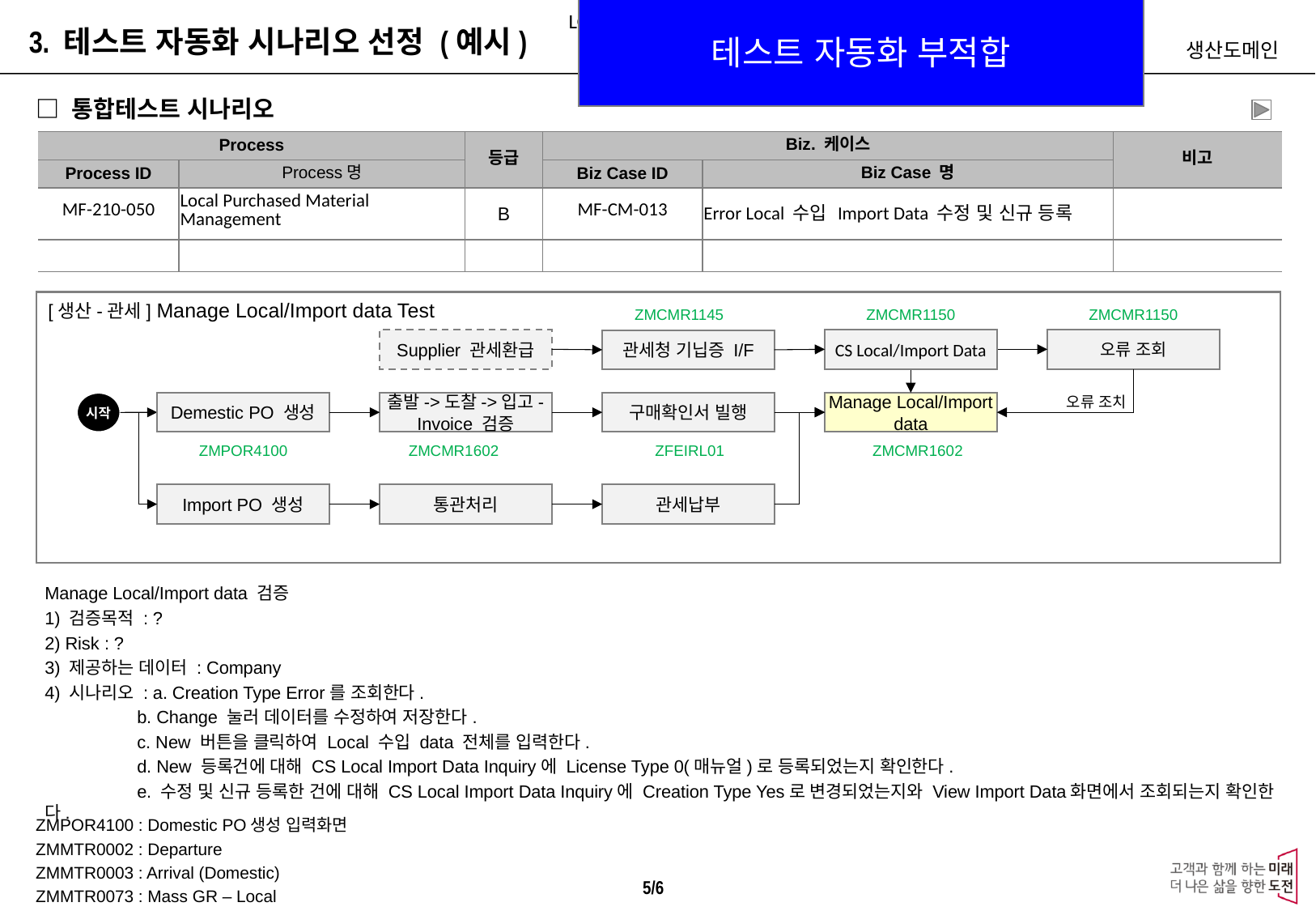

테스트 자동화 부적합
3. 테스트 자동화 시나리오 선정 (예시)
생산도메인
□ 통합테스트 시나리오

| Process |  | 등급 | Biz. 케이스 |  | 비고 |
| --- | --- | --- | --- | --- | --- |
| Process ID | Process명 |  | Biz Case ID | Biz Case 명 |  |
| MF-210-050 | Local Purchased Material Management | B | MF-CM-013 | Error Local 수입 Import Data 수정 및 신규 등록 |  |
|  |  |  |  |  |  |
Activity별 처리 절차
Creation Type Error를 조회한다.
Change 눌러 데이터를 수정하여 저장한다.
New 버튼을 클릭하여 Local 수입 data 전체를 입력한다.
New 등록건에 대해 CS Local Import Data Inquiry에 License Type 0(매뉴얼)로 등록되었는지 확인한다.
수정 및 신규 등록한 건에 대해 CS Local Import Data Inquiry에 Creation Type Yes로 변경되었는지와 View Import Data화면에서 조회되는지 확인한다.

[생산-관세] Manage Local/Import data Test

ZMCMR1145
ZMCMR1150
ZMCMR1150
오류 조회
Supplier 관세환급
CS Local/Import Data
관세청 기닙증 I/F
 오류 조치
Demestic PO 생성
출발->도찰->입고-Invoice 검증
구매확인서 빌행
Manage Local/Import data
시작
ZMPOR4100
ZMCMR1602
ZFEIRL01
ZMCMR1602
주요 점검 내용
1. CS Local Import Data Inquiry의 Creation Error와 일치하는지 확인한다.
2. Tax Invoice Date가 Certificaiton Date와 일치하는지?
3. 분증인 경우 Detail에 CIP Certi와 Origin수입신고정보가 입력 할 수 있는지?
4. 기납증인 경우 Cert Type을 입력 할 수 있는지?
5. 란의 결제금액, 관세, 기타 세금이 Detail의 합계액과 동일하는지 ?
6. 란의 Adjust Duty를 입력하는 경우 Total Tax가 변경되는지?
7. Detail의 Material의 입력 했을때 UOM이 자동으로 입력되는지?
8. Detail 관세 및 기타세금의 Link 수량, Link 금액, Link 잔액이 맞는지?
9. Drawback History 버튼을 클릭했을때 선택한 Material의 Link 이력보는 화면이 열리는지?
10. UOM Status가 일치하는지?
11. Error 메시지가 맞는지?
12. Creation Type Yes 건수와 View Import Data의 기납증/분증 건수를 확인
Import PO 생성
통관처리
관세납부
Manage Local/Import data 검증
1) 검증목적 : ?
2) Risk : ?
3) 제공하는 데이터 : Company
4) 시나리오 : a. Creation Type Error를 조회한다.
                   b. Change 눌러 데이터를 수정하여 저장한다.
                   c. New 버튼을 클릭하여 Local 수입 data 전체를 입력한다.
                   d. New 등록건에 대해 CS Local Import Data Inquiry에 License Type 0(매뉴얼)로 등록되었는지 확인한다.
                   e. 수정 및 신규 등록한 건에 대해 CS Local Import Data Inquiry에 Creation Type Yes로 변경되었는지와 View Import Data화면에서 조회되는지 확인한다.
ZMPOR4100 : Domestic PO생성 입력화면
ZMMTR0002 : Departure
ZMMTR0003 : Arrival (Domestic)
ZMMTR0073 : Mass GR – Local
ZMMTR0065 : GR Import Material - All
5/6